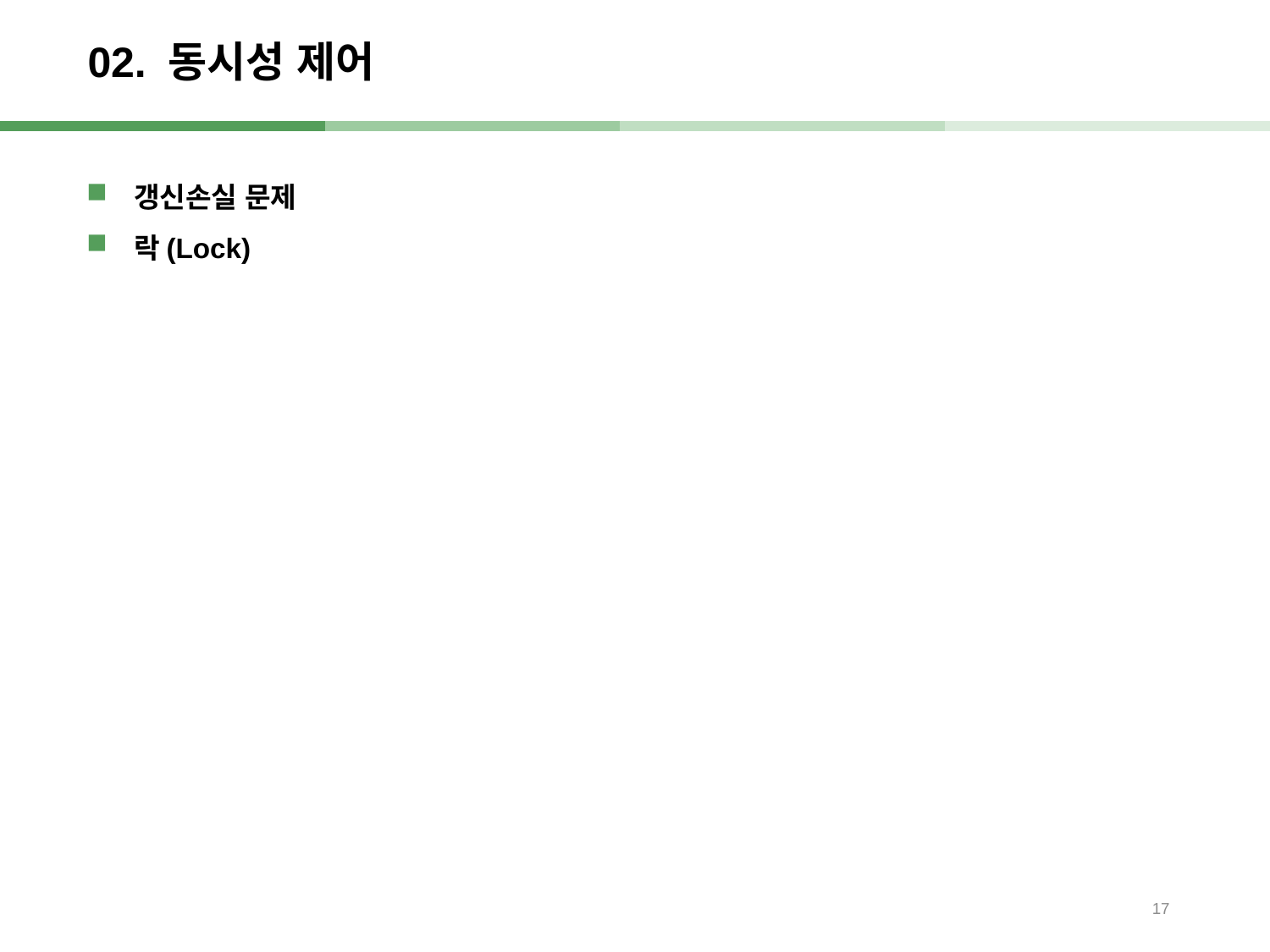

# 02. 동시성 제어
갱신손실 문제
락(Lock)

17